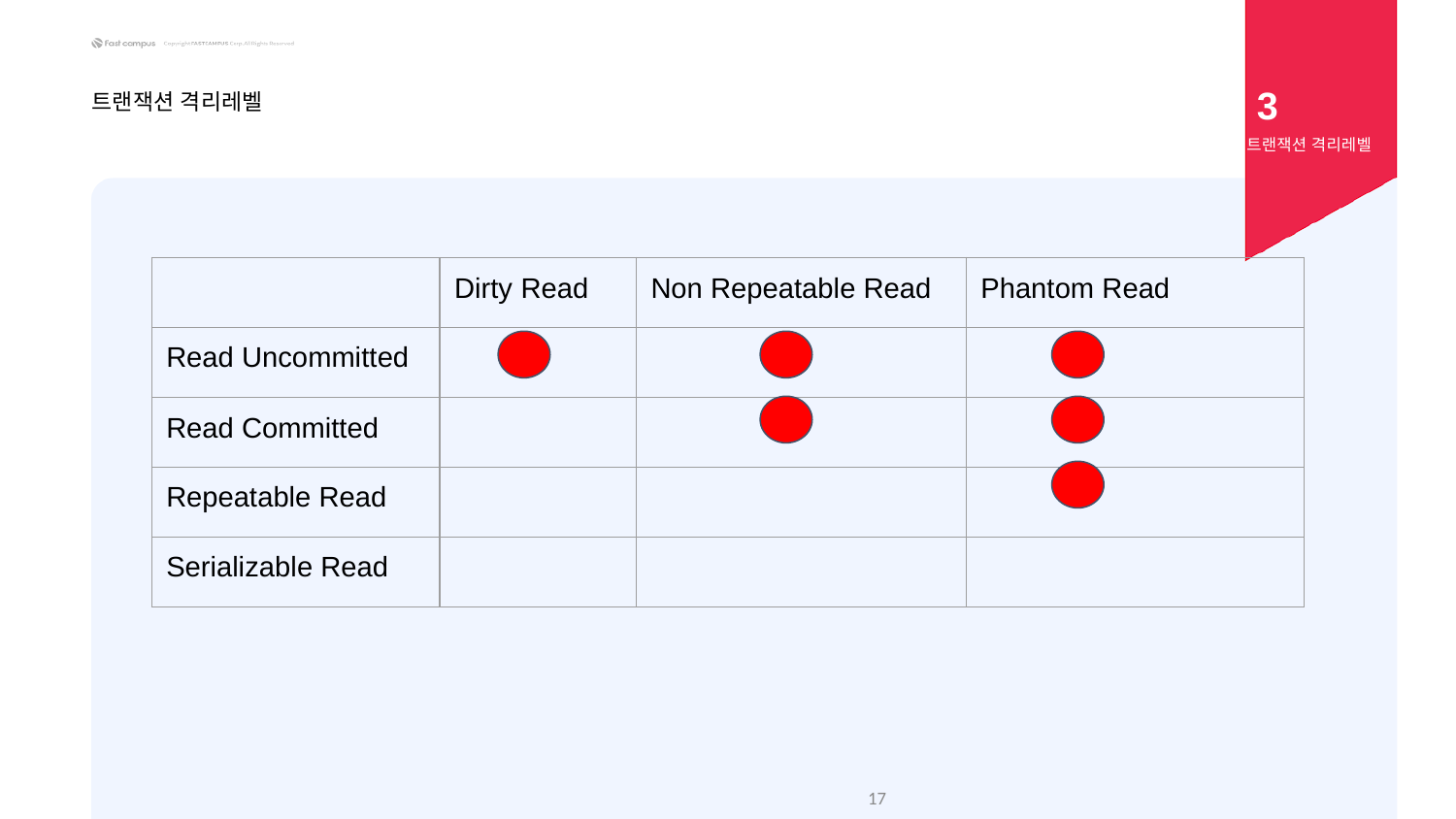

3
트랜잭션 격리레벨
트랜잭션 격리레벨
|  | Dirty Read | Non Repeatable Read | Phantom Read |
| --- | --- | --- | --- |
| Read Uncommitted |  |  |  |
| Read Committed |  |  |  |
| Repeatable Read |  |  |  |
| Serializable Read |  |  |  |

17